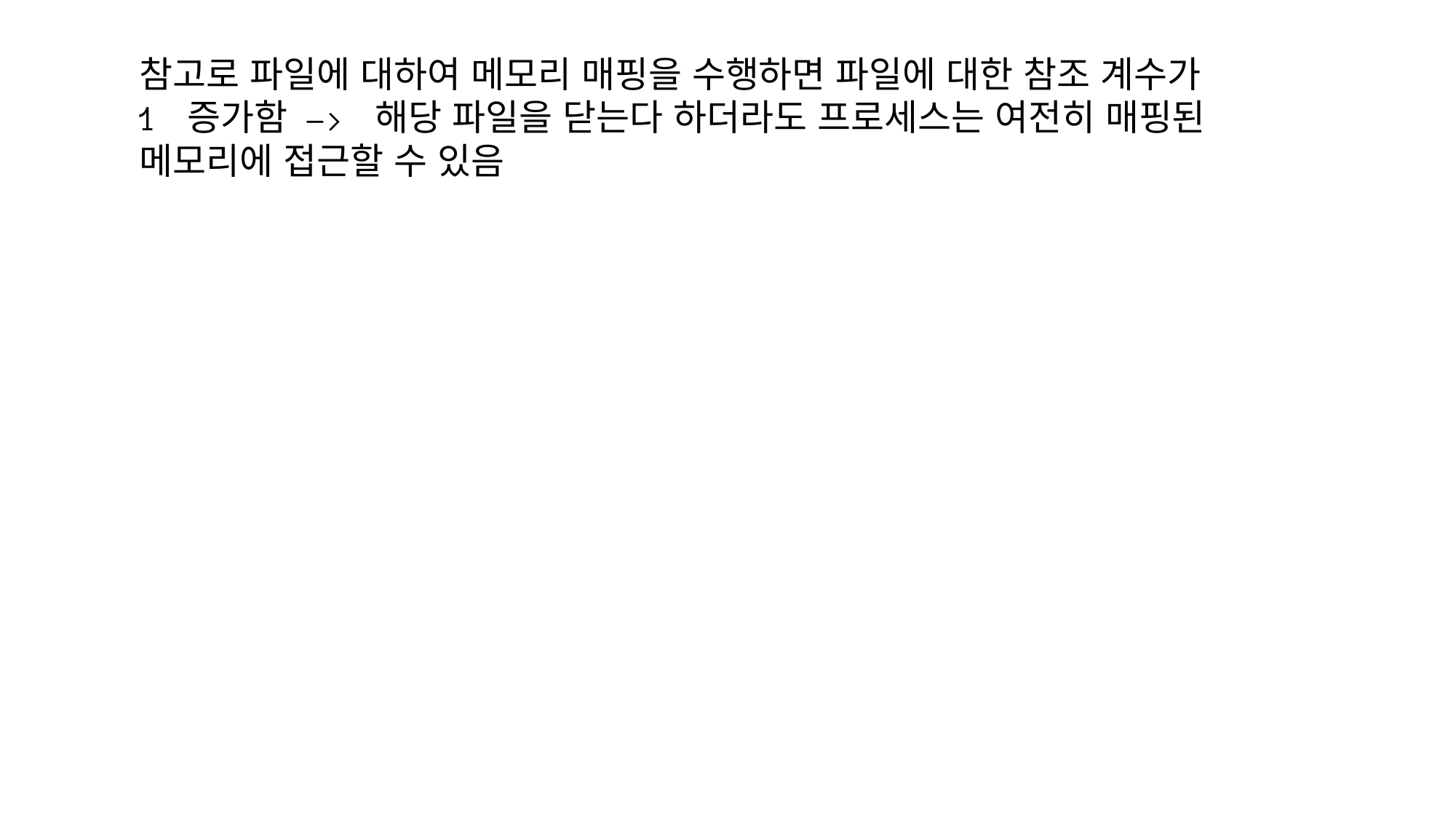

참고로 파일에 대하여 메모리 매핑을 수행하면 파일에 대한 참조 계수가
1 증가함 -> 해당 파일을 닫는다 하더라도 프로세스는 여전히 매핑된
메모리에 접근할 수 있음